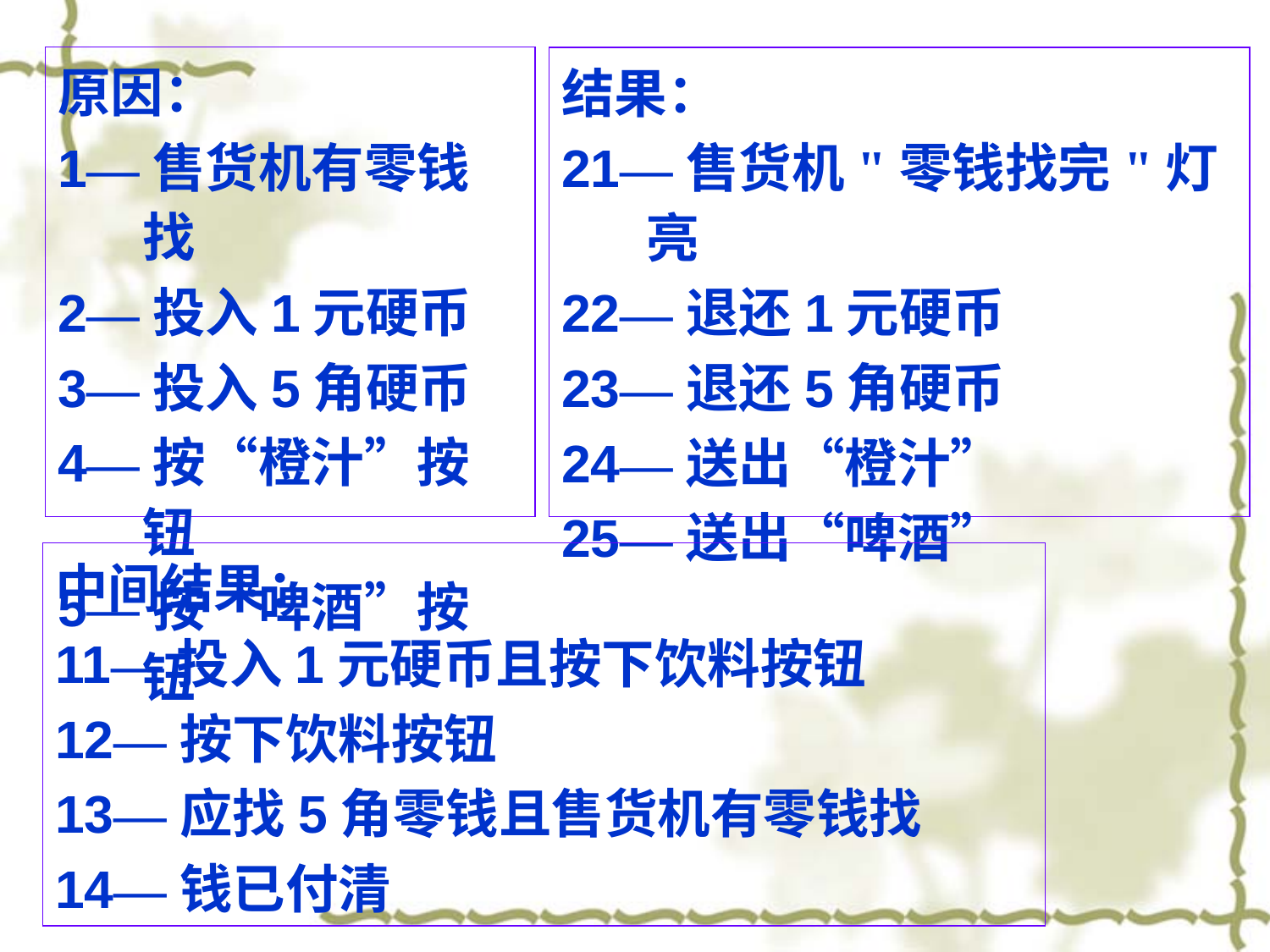

原因：
1—售货机有零钱找
2—投入1元硬币
3—投入5角硬币
4—按“橙汁”按钮
5—按“啤酒”按钮
结果：
21—售货机"零钱找完"灯亮
22—退还1元硬币
23—退还5角硬币
24—送出“橙汁”
25—送出“啤酒”
中间结果：
11—投入1元硬币且按下饮料按钮
12—按下饮料按钮
13—应找5角零钱且售货机有零钱找
14—钱已付清